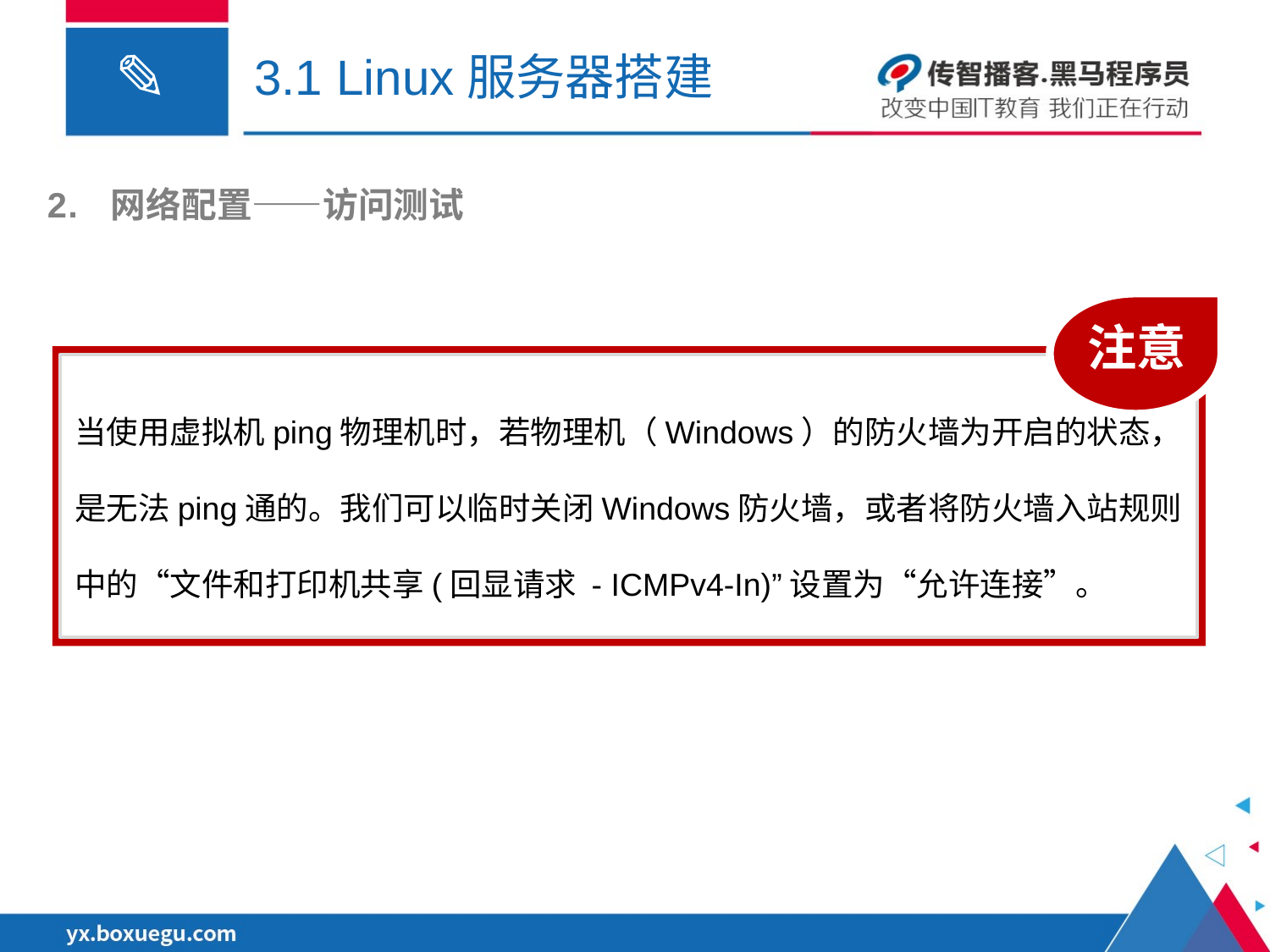

# 3.1 Linux服务器搭建
网络配置——访问测试

注意

当使用虚拟机ping物理机时，若物理机（Windows）的防火墙为开启的状态，
是无法ping通的。我们可以临时关闭Windows防火墙，或者将防火墙入站规则中的“文件和打印机共享(回显请求 - ICMPv4-In)”设置为“允许连接”。